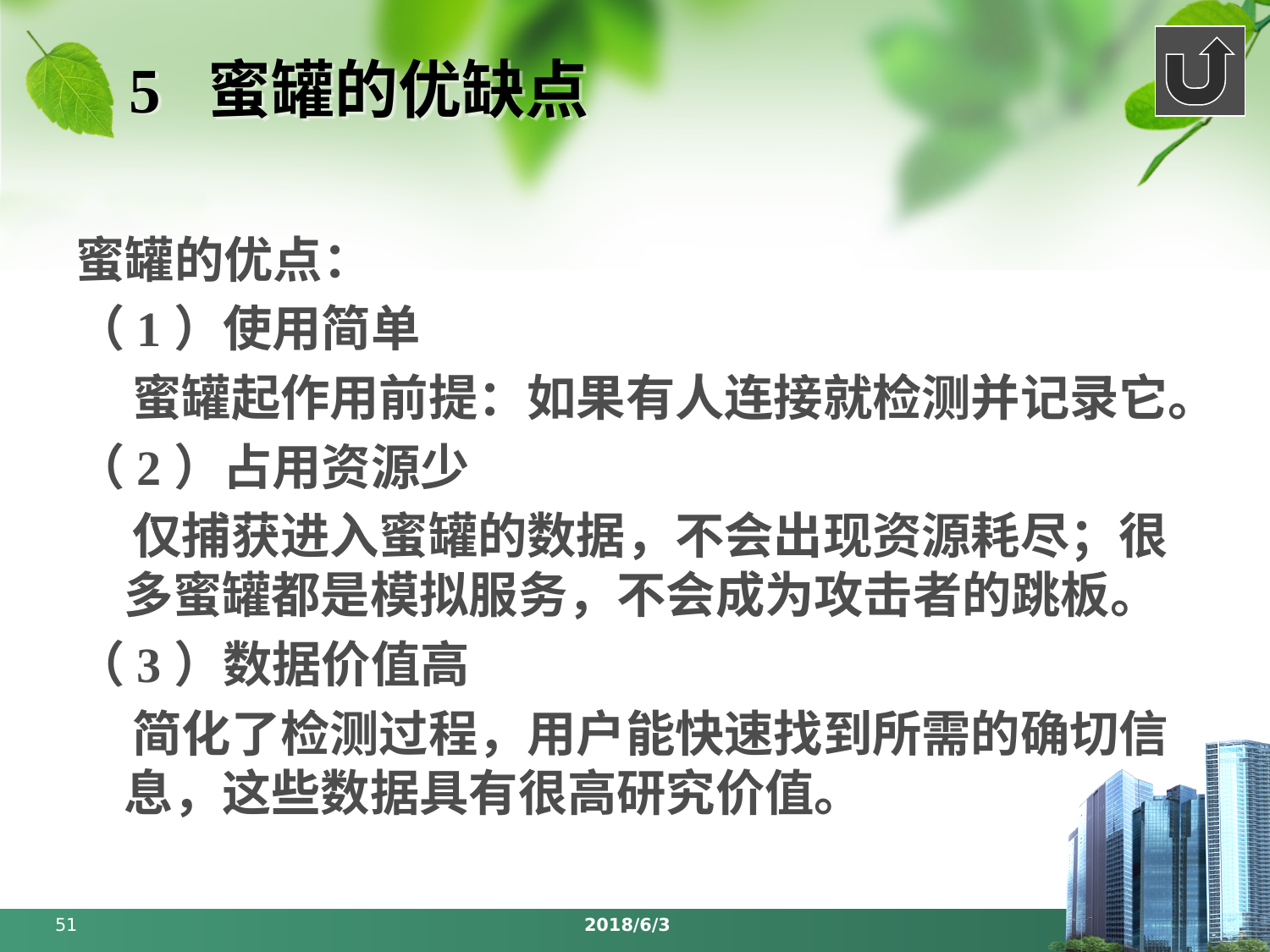

# 5  蜜罐的优缺点
蜜罐的优点：
（1）使用简单
    蜜罐起作用前提：如果有人连接就检测并记录它。
（2）占用资源少
    仅捕获进入蜜罐的数据，不会出现资源耗尽；很多蜜罐都是模拟服务，不会成为攻击者的跳板。
（3）数据价值高
    简化了检测过程，用户能快速找到所需的确切信息，这些数据具有很高研究价值。

51
2018/6/3